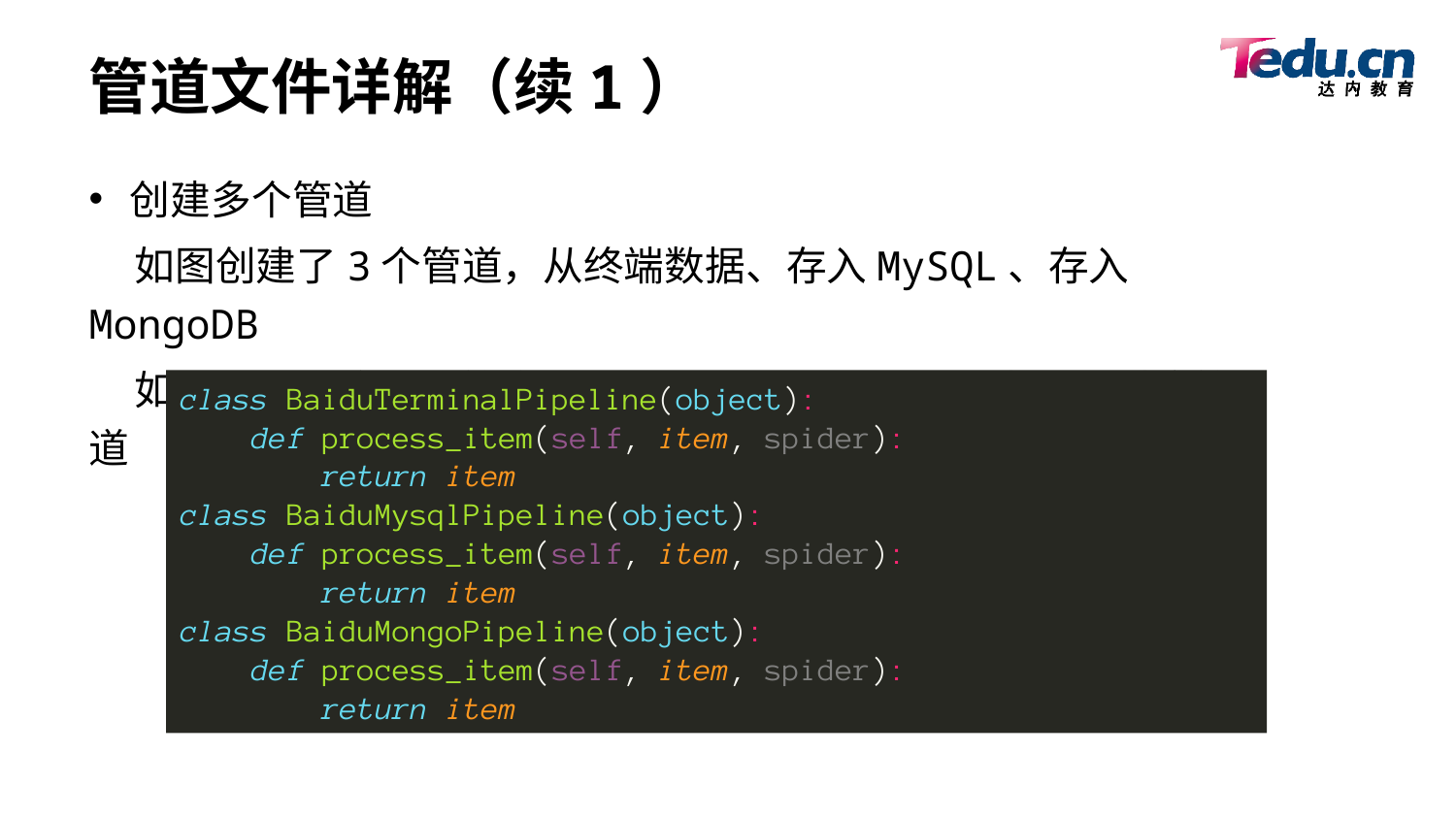

# 管道文件详解（续1）
创建多个管道
    如图创建了3个管道，从终端数据、存入MySQL、存入MongoDB
    如果要开启这3个管道，需要在settings.py中添加对应管道
class BaiduTerminalPipeline(object):
    def process_item(self, item, spider):
        return item
class BaiduMysqlPipeline(object):
    def process_item(self, item, spider):
        return item
class BaiduMongoPipeline(object):
    def process_item(self, item, spider):
        return item